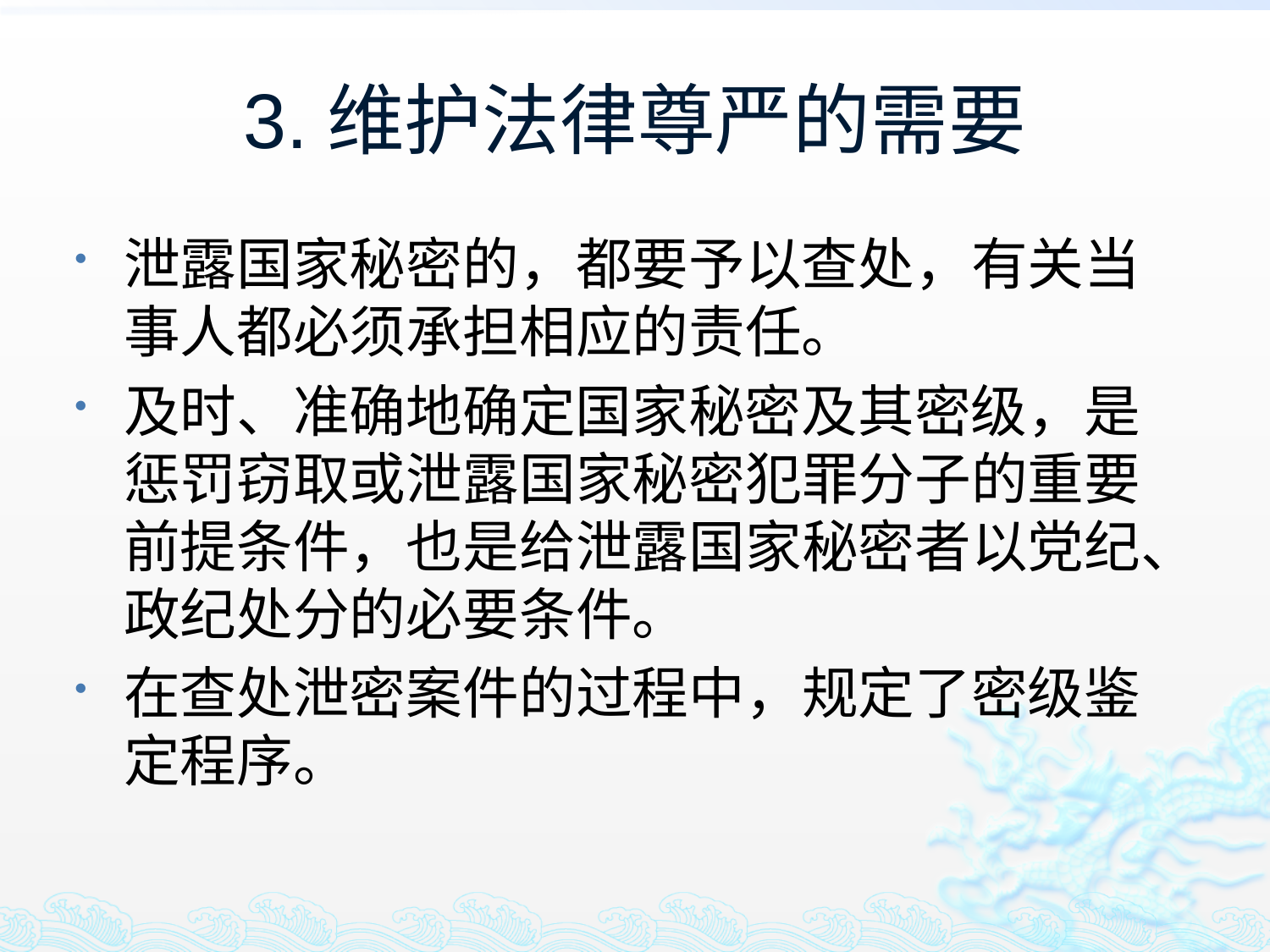

# 3.维护法律尊严的需要
泄露国家秘密的，都要予以查处，有关当事人都必须承担相应的责任。
及时、准确地确定国家秘密及其密级，是惩罚窃取或泄露国家秘密犯罪分子的重要前提条件，也是给泄露国家秘密者以党纪、政纪处分的必要条件。
在查处泄密案件的过程中，规定了密级鉴定程序。